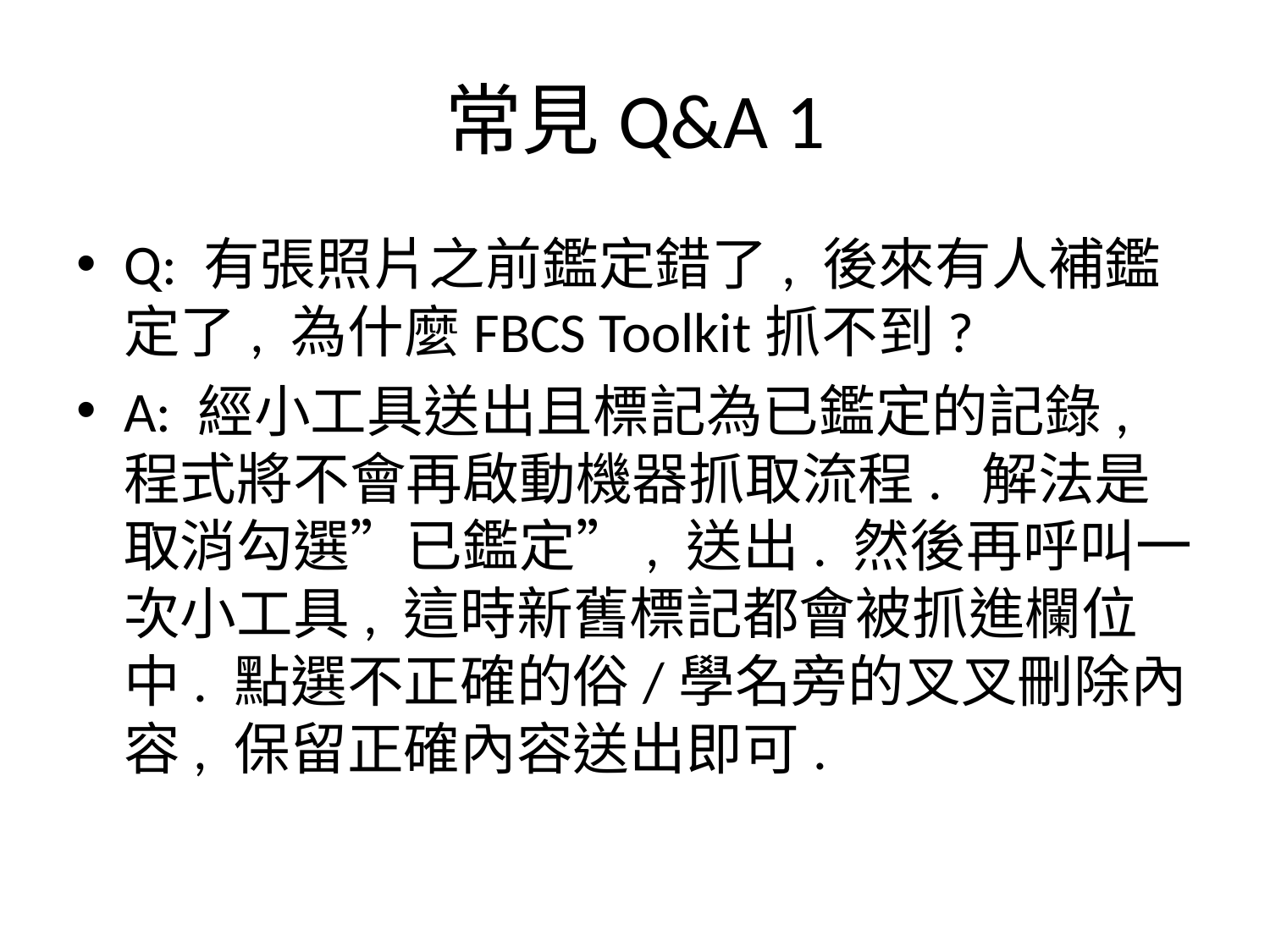

# 常見Q&A 1
Q: 有張照片之前鑑定錯了, 後來有人補鑑定了, 為什麼FBCS Toolkit抓不到?
A: 經小工具送出且標記為已鑑定的記錄, 程式將不會再啟動機器抓取流程.  解法是取消勾選”已鑑定”, 送出. 然後再呼叫一次小工具, 這時新舊標記都會被抓進欄位中. 點選不正確的俗/學名旁的叉叉刪除內容, 保留正確內容送出即可.